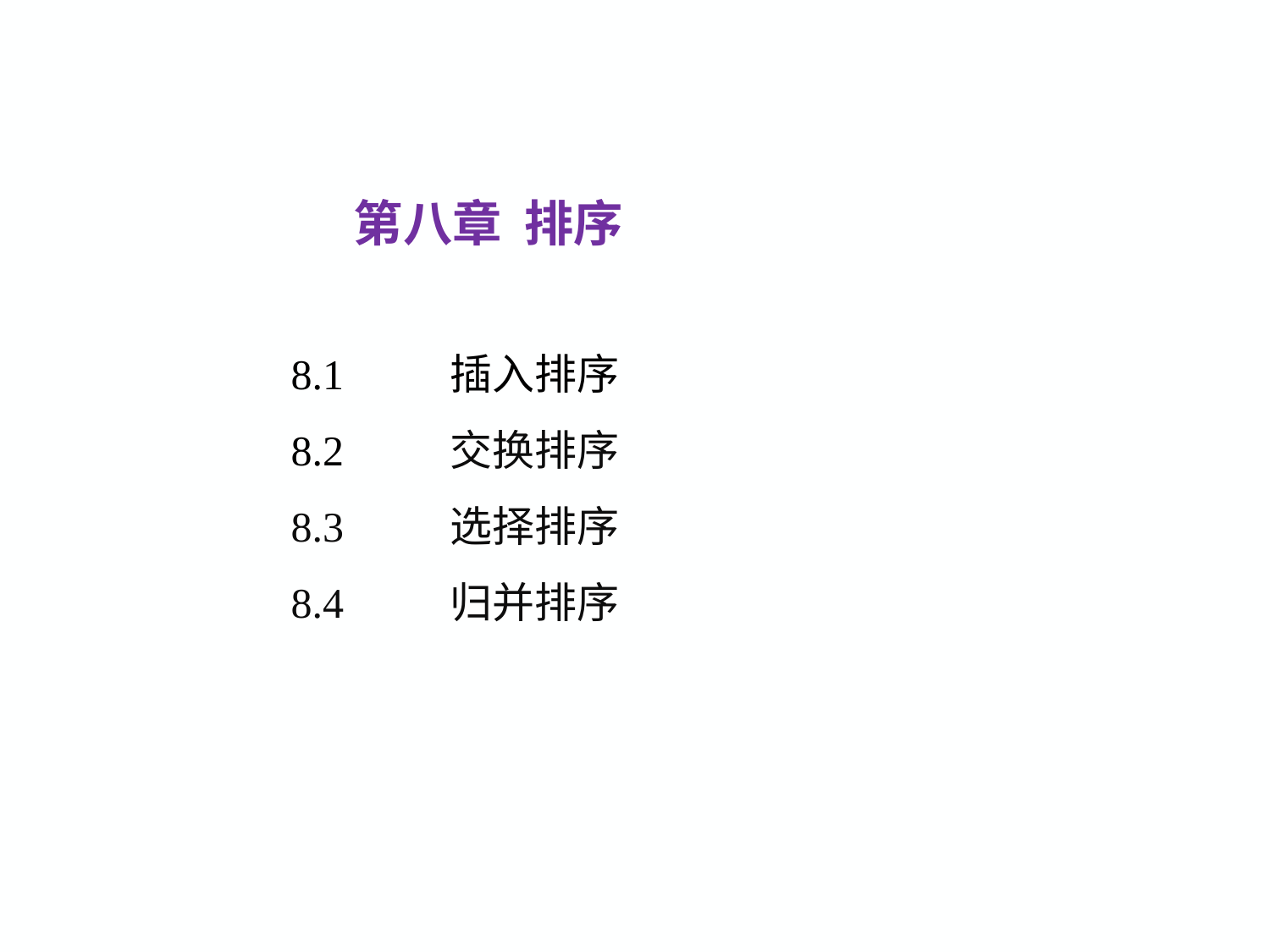

第八章  排序
8.1
8.2
8.3
8.4
　插入排序
　交换排序
　选择排序
　归并排序